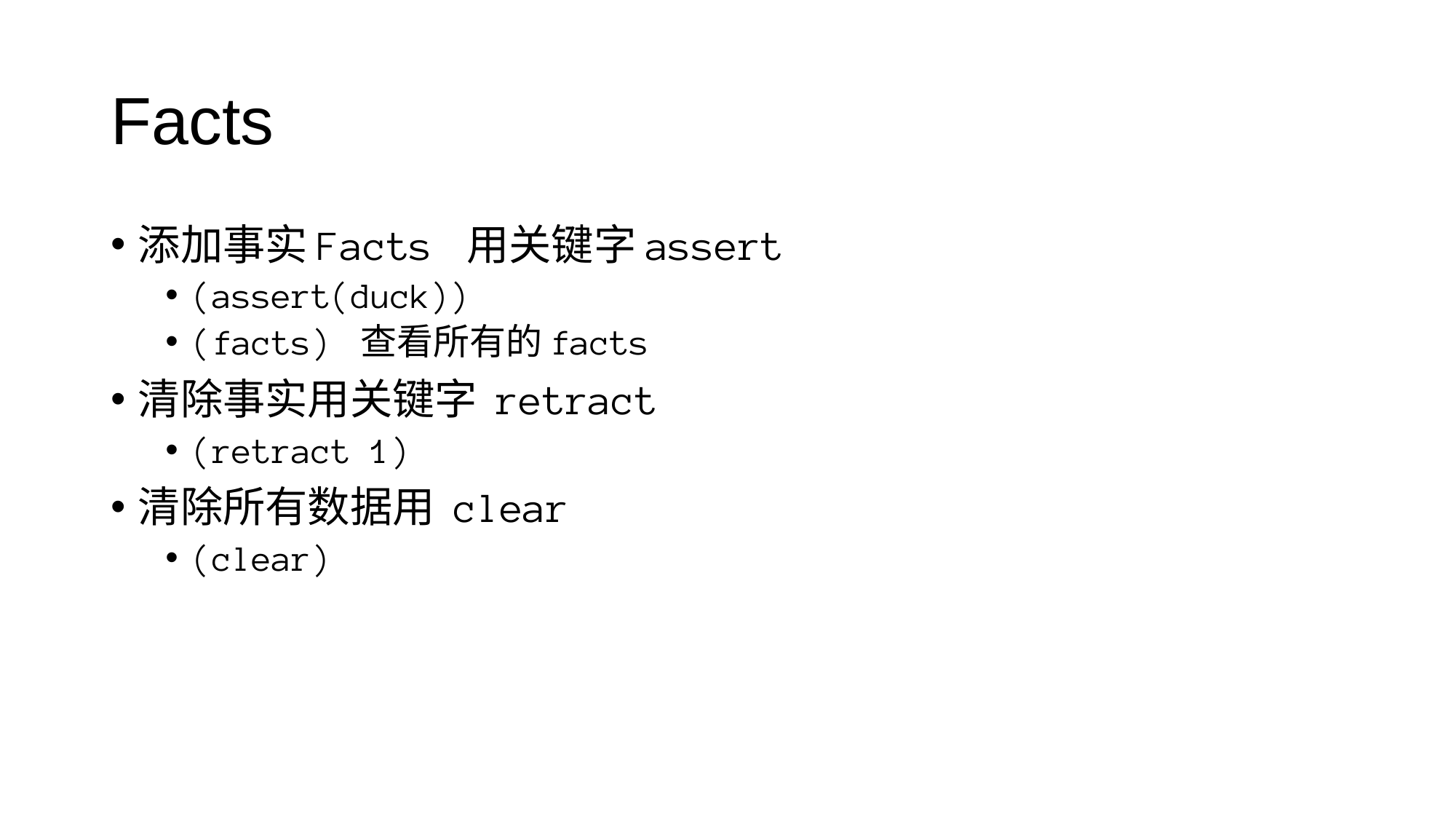

# Facts
添加事实Facts 用关键字assert
(assert(duck))
(facts) 查看所有的facts
清除事实用关键字 retract
(retract 1)
清除所有数据用 clear
(clear)